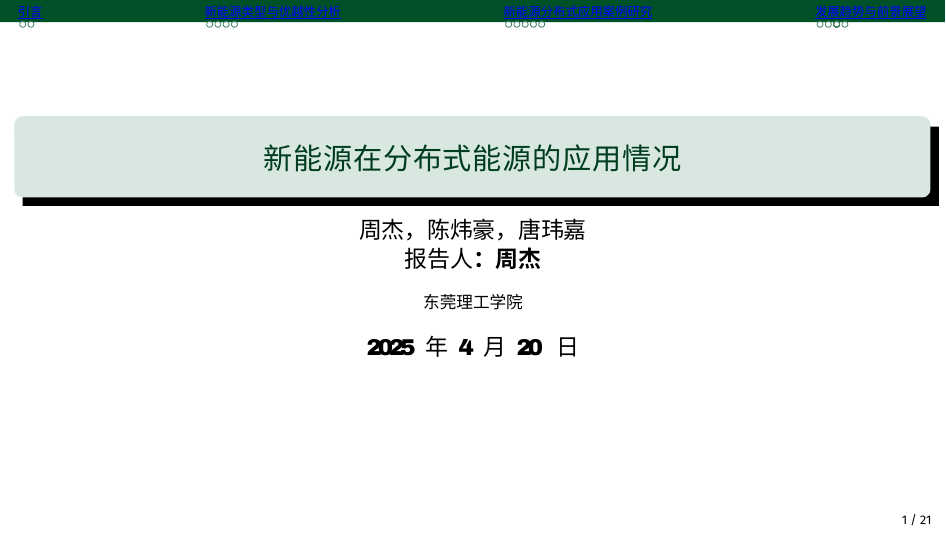

引言
新能源类型与优越性分析
新能源分布式应用案例研究
发展趋势与前景展望

新能源在分布式能源的应用情况

周杰，陈炜豪，唐玮嘉 报告人：周杰

东莞理工学院

2025 年 4 月 20 日
1 / 21